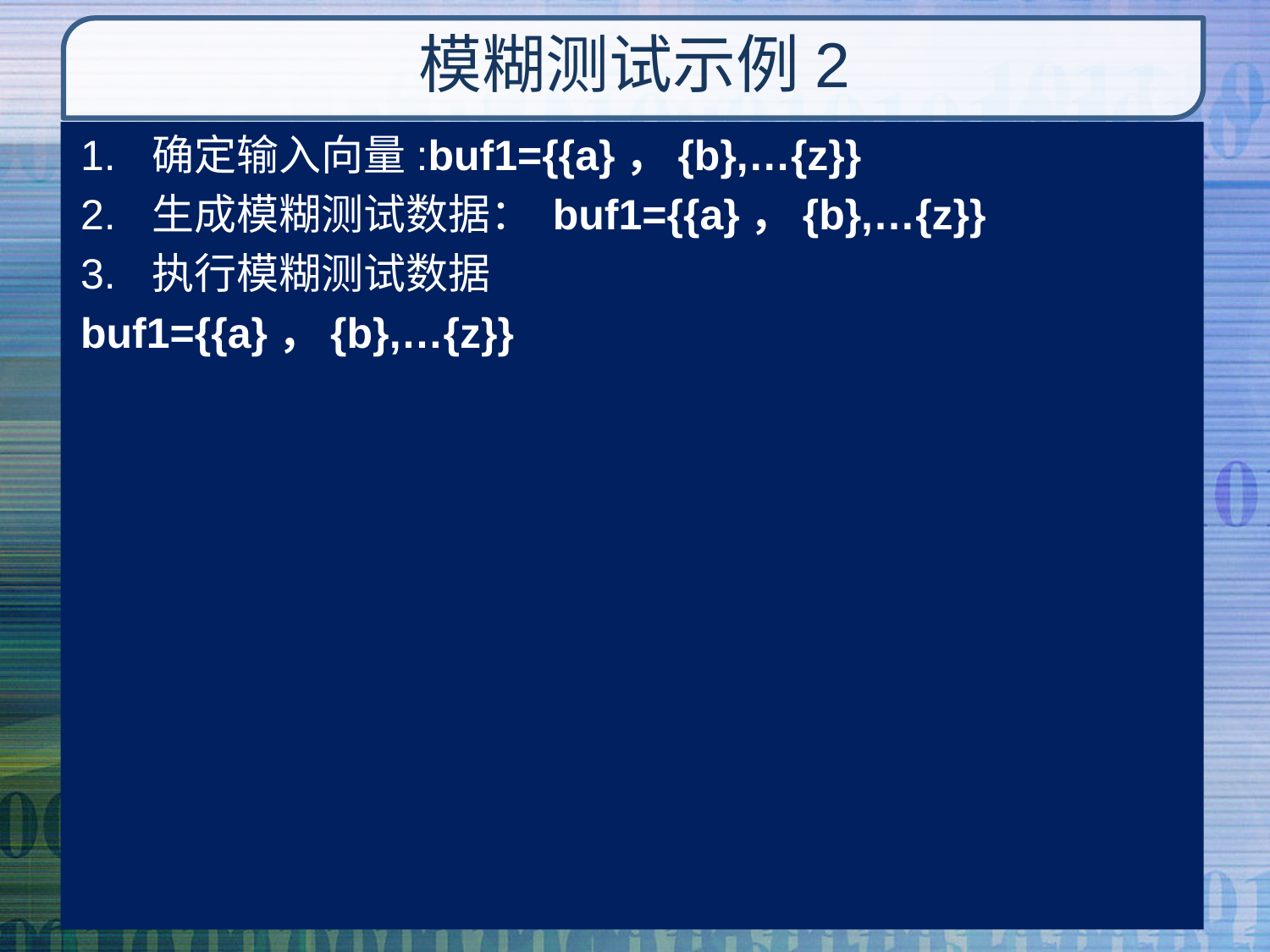

# 模糊测试示例2
确定输入向量:buf1={{a}，{b},…{z}}
生成模糊测试数据： buf1={{a}，{b},…{z}}
执行模糊测试数据
buf1={{a}，{b},…{z}}